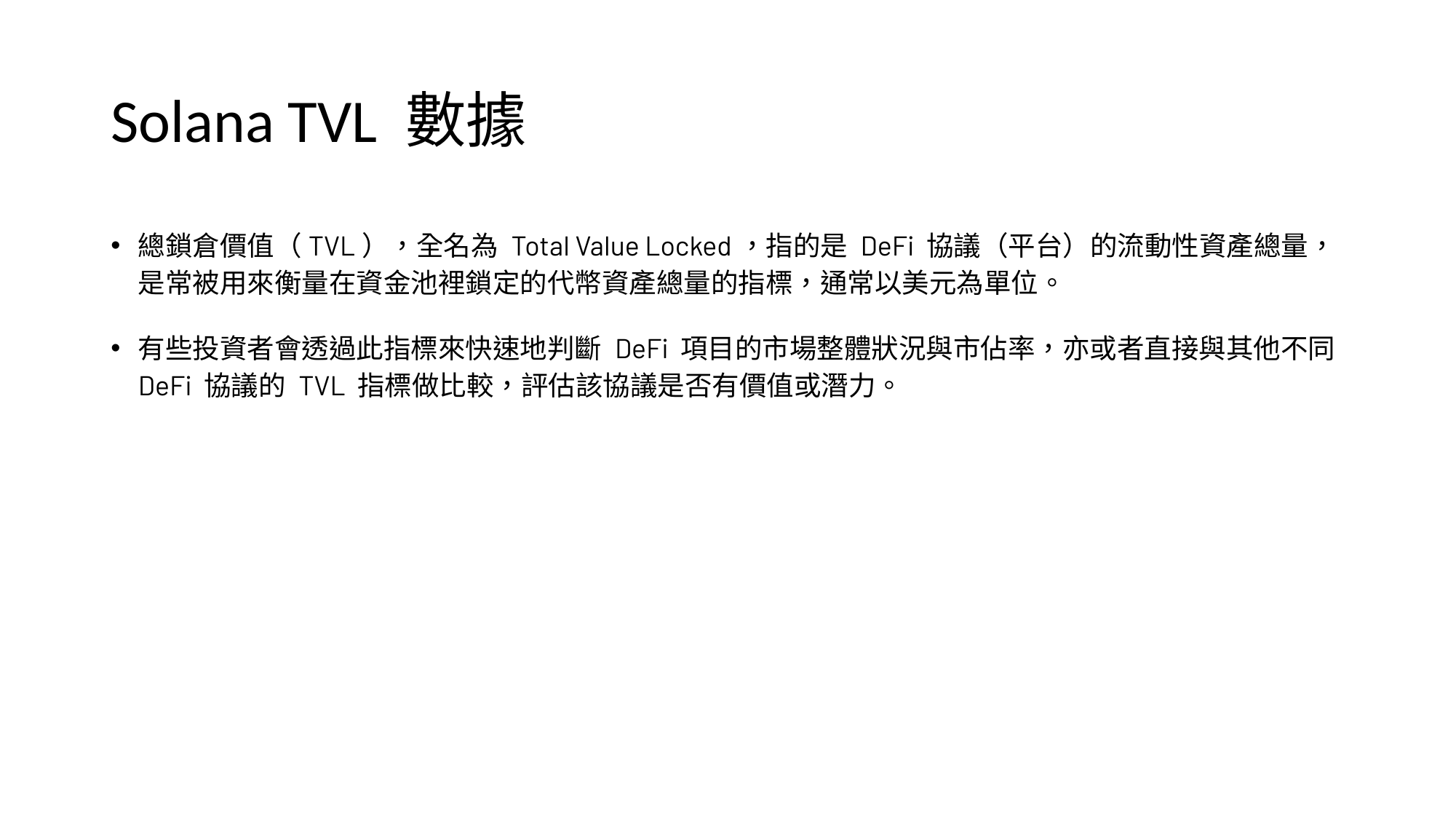

# Solana TVL 數據
總鎖倉價值（TVL），全名為 Total Value Locked，指的是 DeFi 協議（平台）的流動性資產總量，是常被用來衡量在資金池裡鎖定的代幣資產總量的指標，通常以美元為單位。
有些投資者會透過此指標來快速地判斷 DeFi 項目的市場整體狀況與市佔率，亦或者直接與其他不同 DeFi 協議的 TVL 指標做比較，評估該協議是否有價值或潛力。